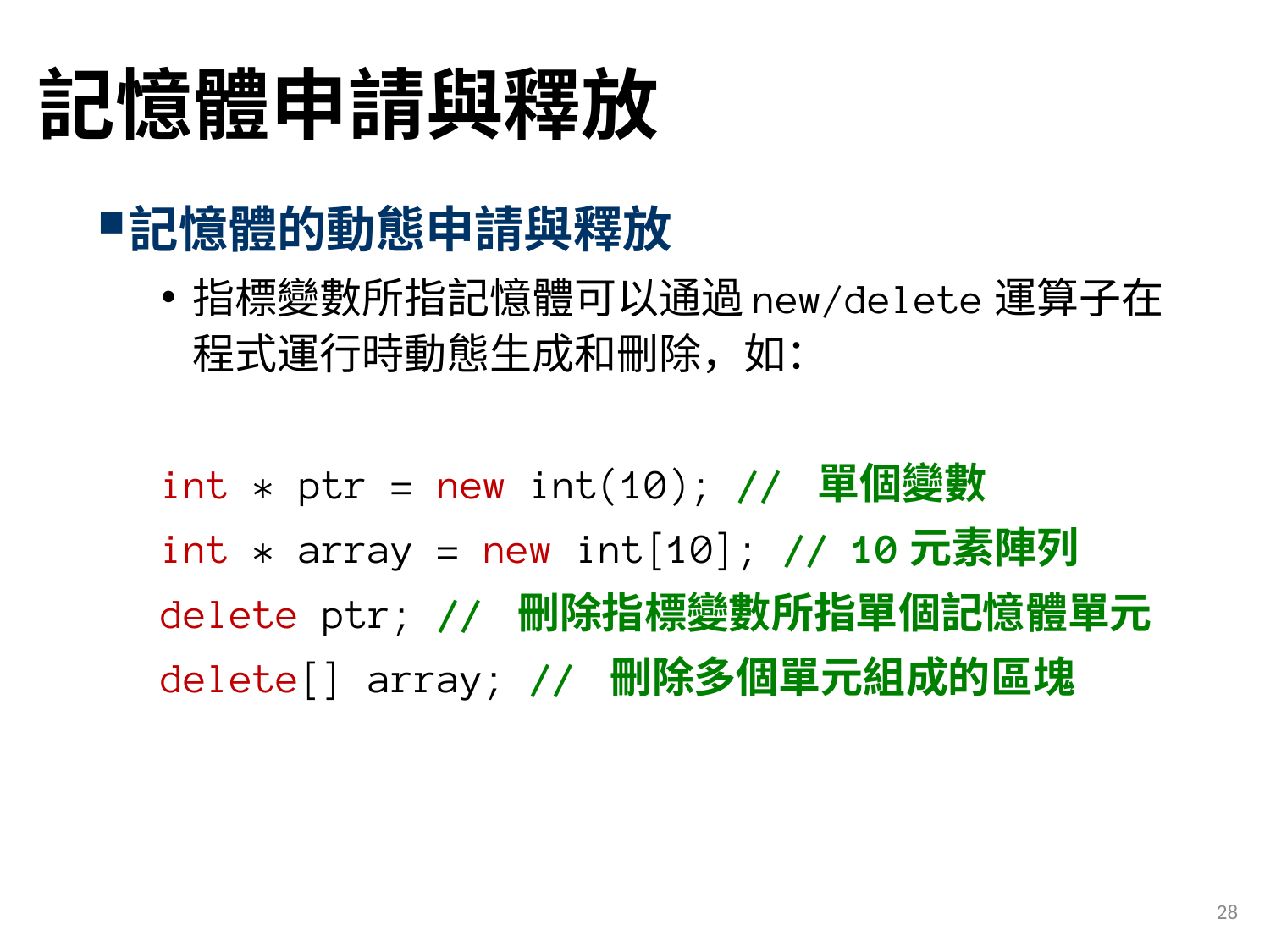

# 記憶體申請與釋放
記憶體的動態申請與釋放
指標變數所指記憶體可以通過new/delete運算子在程式運行時動態生成和刪除，如：

int * ptr = new int(10); // 單個變數
int * array = new int[10]; // 10元素陣列
delete ptr; // 刪除指標變數所指單個記憶體單元
delete[] array; // 刪除多個單元組成的區塊

28